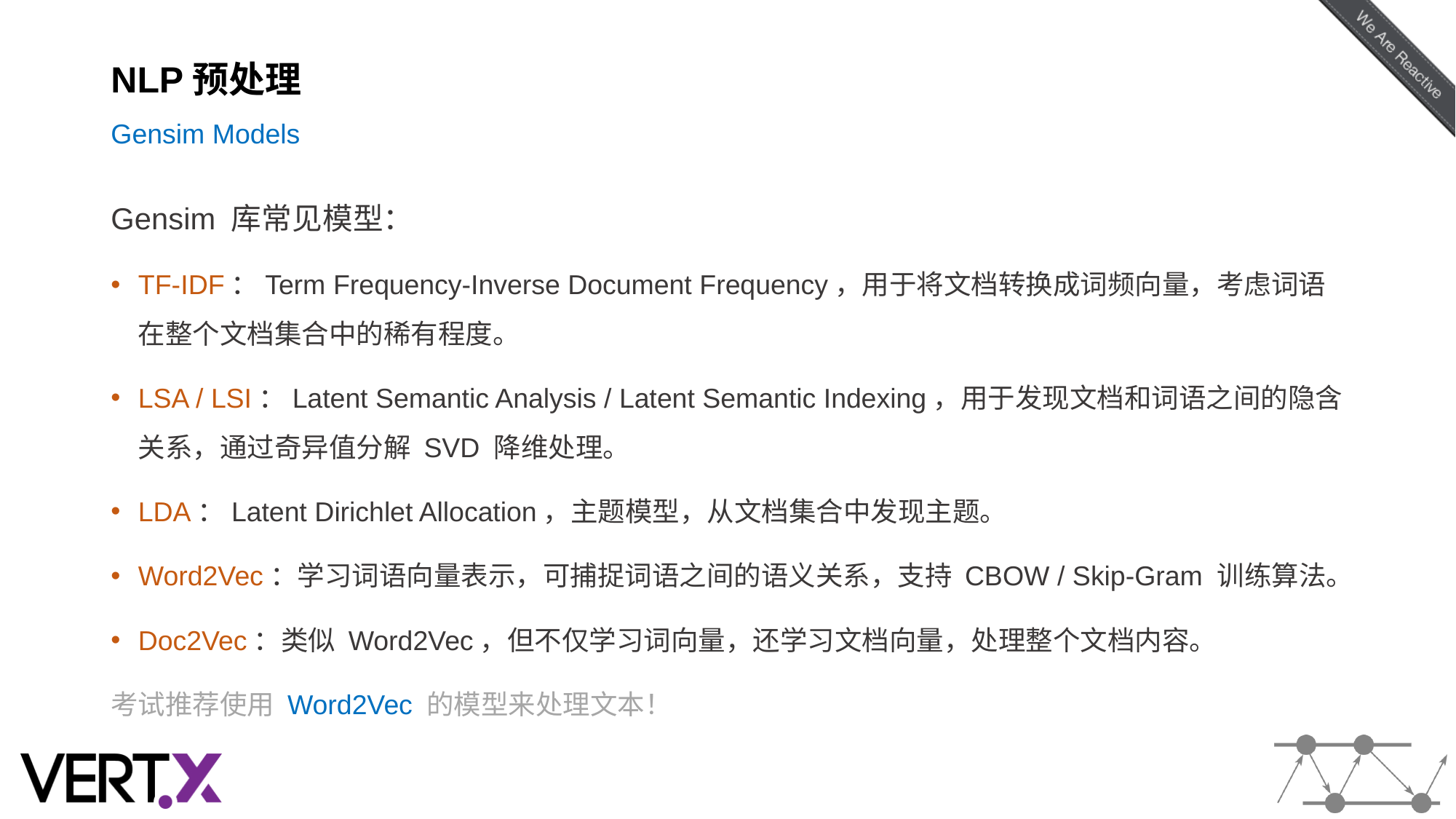

# NLP预处理 Gensim Models
Gensim 库常见模型：
TF-IDF：Term Frequency-Inverse Document Frequency，用于将文档转换成词频向量，考虑词语在整个文档集合中的稀有程度。
LSA / LSI：Latent Semantic Analysis / Latent Semantic Indexing，用于发现文档和词语之间的隐含关系，通过奇异值分解 SVD 降维处理。
LDA：Latent Dirichlet Allocation，主题模型，从文档集合中发现主题。
Word2Vec：学习词语向量表示，可捕捉词语之间的语义关系，支持 CBOW / Skip-Gram 训练算法。
Doc2Vec：类似 Word2Vec，但不仅学习词向量，还学习文档向量，处理整个文档内容。
考试推荐使用 Word2Vec 的模型来处理文本！